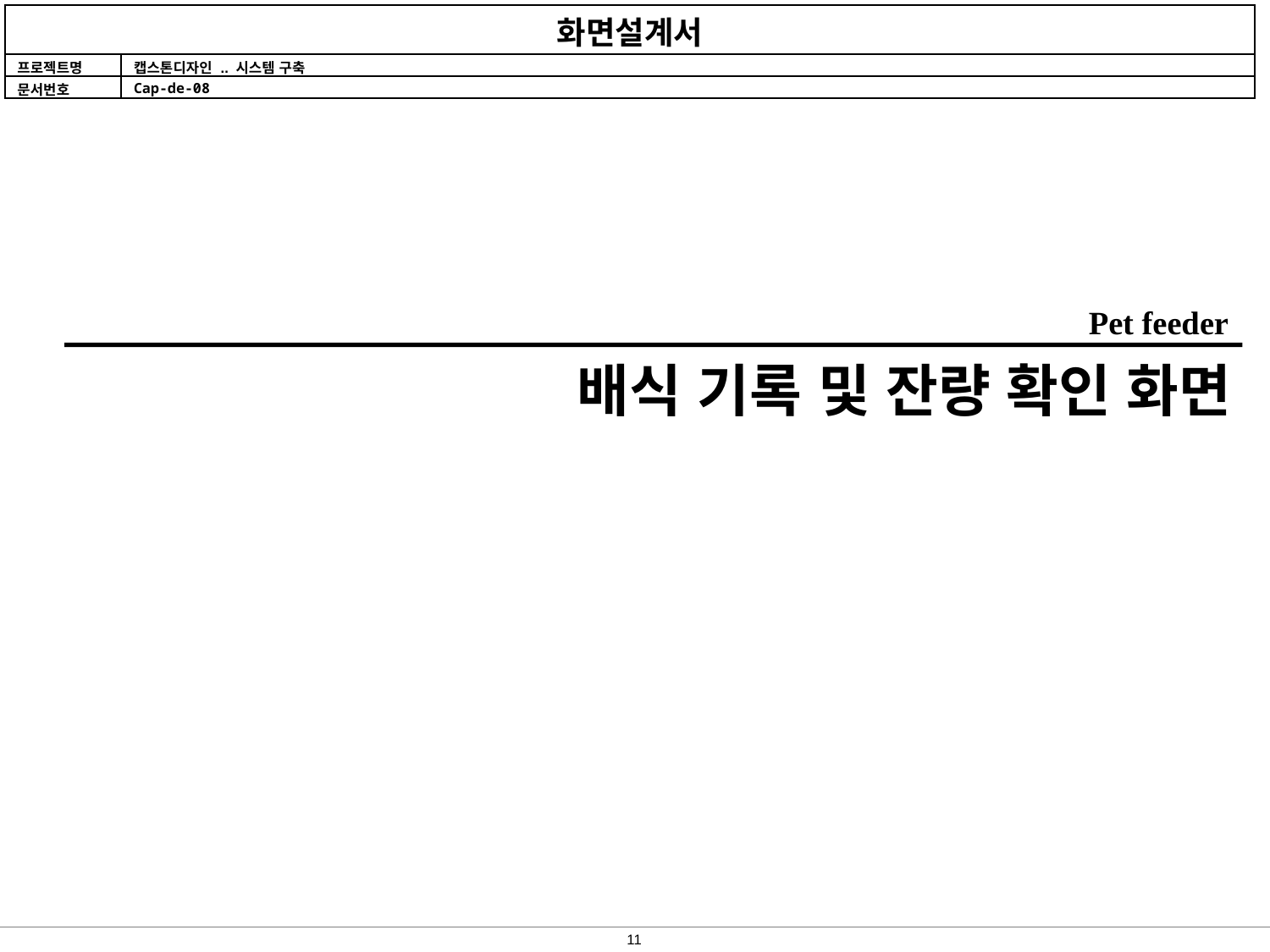

Pet feeder

배식 기록 및 잔량 확인 화면